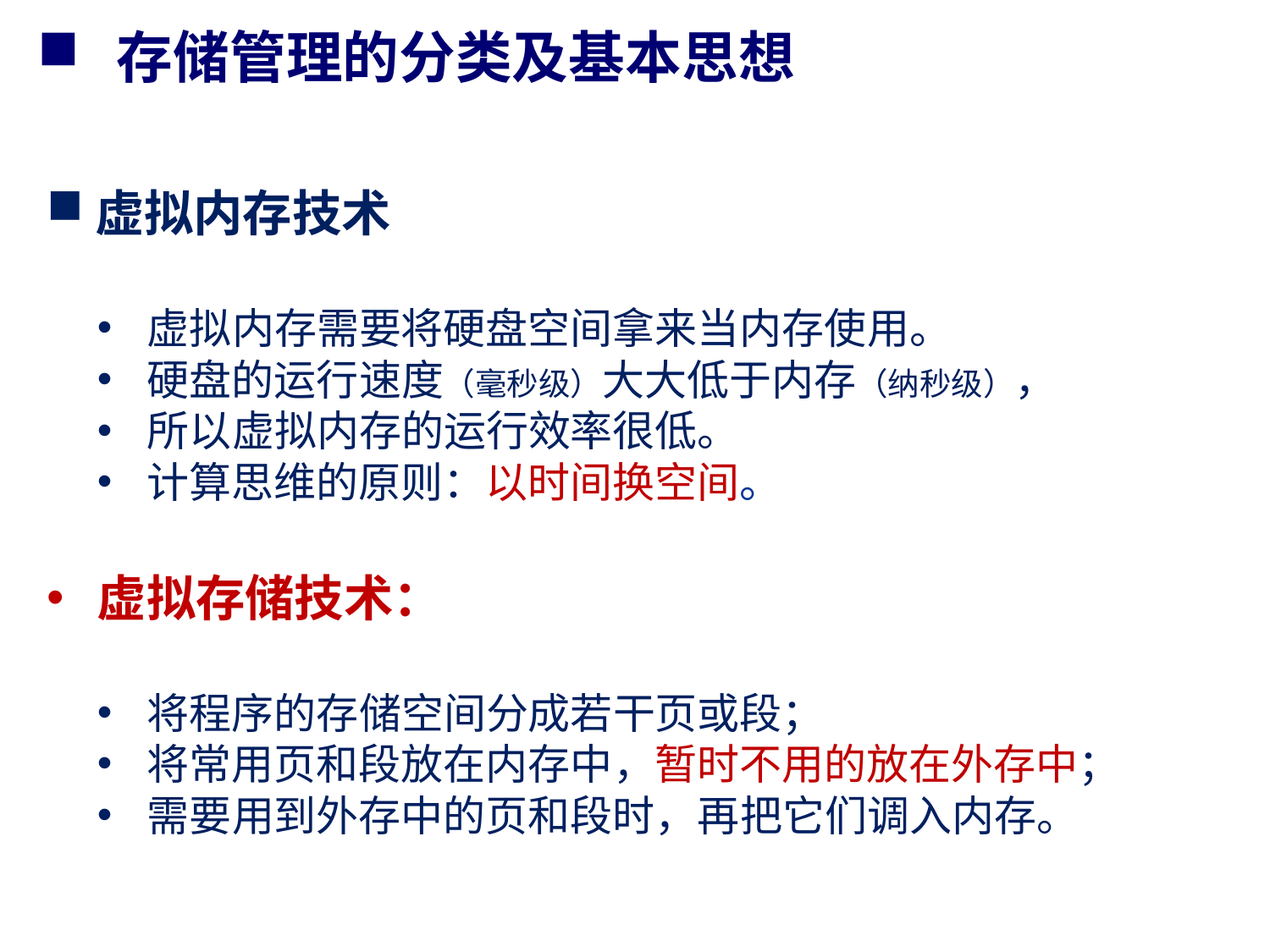

存储管理的分类及基本思想
虚拟内存技术

虚拟内存需要将硬盘空间拿来当内存使用。
硬盘的运行速度（毫秒级）大大低于内存（纳秒级），
所以虚拟内存的运行效率很低。
计算思维的原则：以时间换空间。

虚拟存储技术：

将程序的存储空间分成若干页或段；
将常用页和段放在内存中，暂时不用的放在外存中；
需要用到外存中的页和段时，再把它们调入内存。